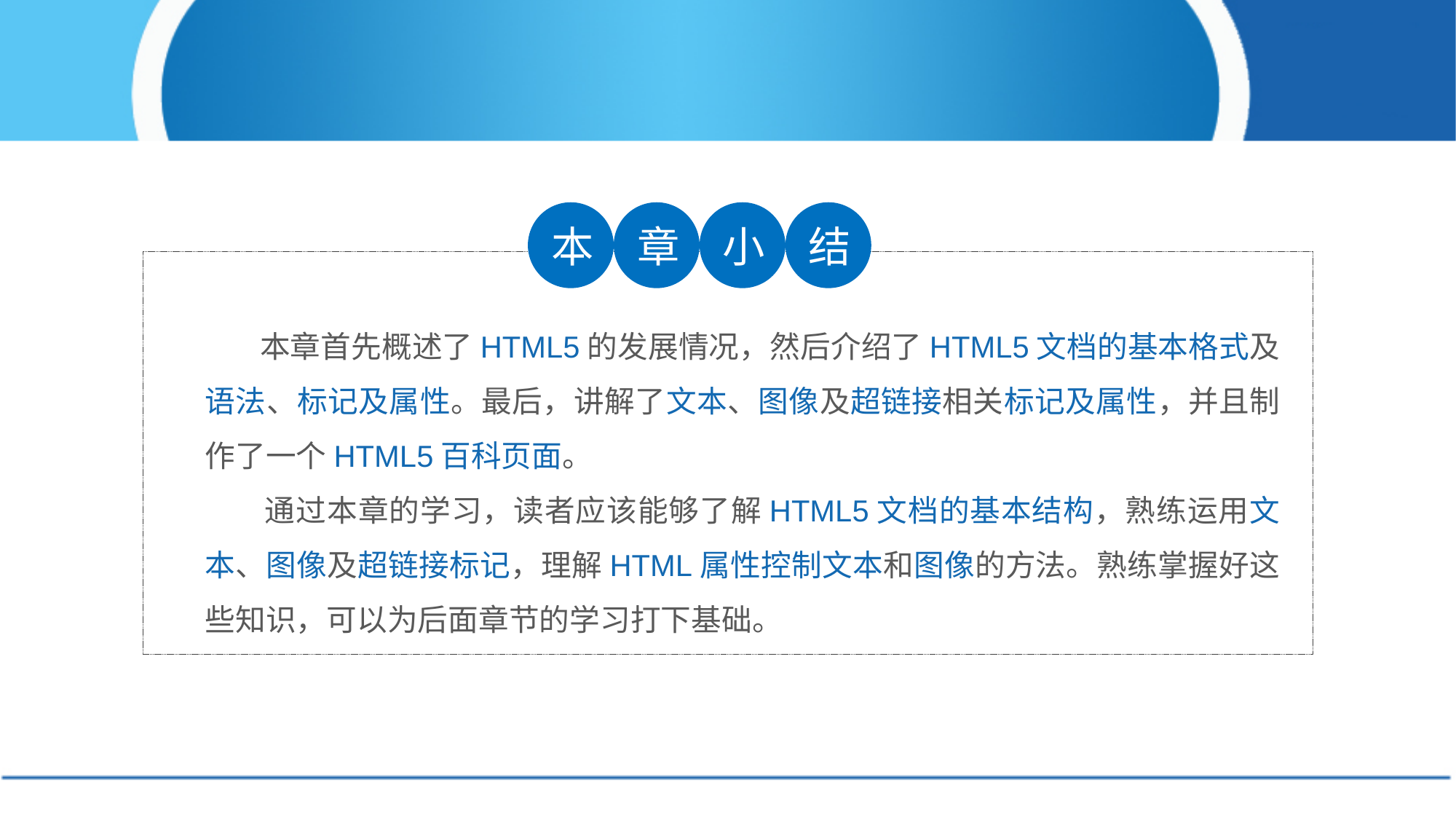

本
章
小
结

       本章首先概述了HTML5的发展情况，然后介绍了HTML5文档的基本格式及语法、标记及属性。最后，讲解了文本、图像及超链接相关标记及属性，并且制作了一个HTML5百科页面。
       通过本章的学习，读者应该能够了解HTML5文档的基本结构，熟练运用文本、图像及超链接标记，理解HTML属性控制文本和图像的方法。熟练掌握好这些知识，可以为后面章节的学习打下基础。